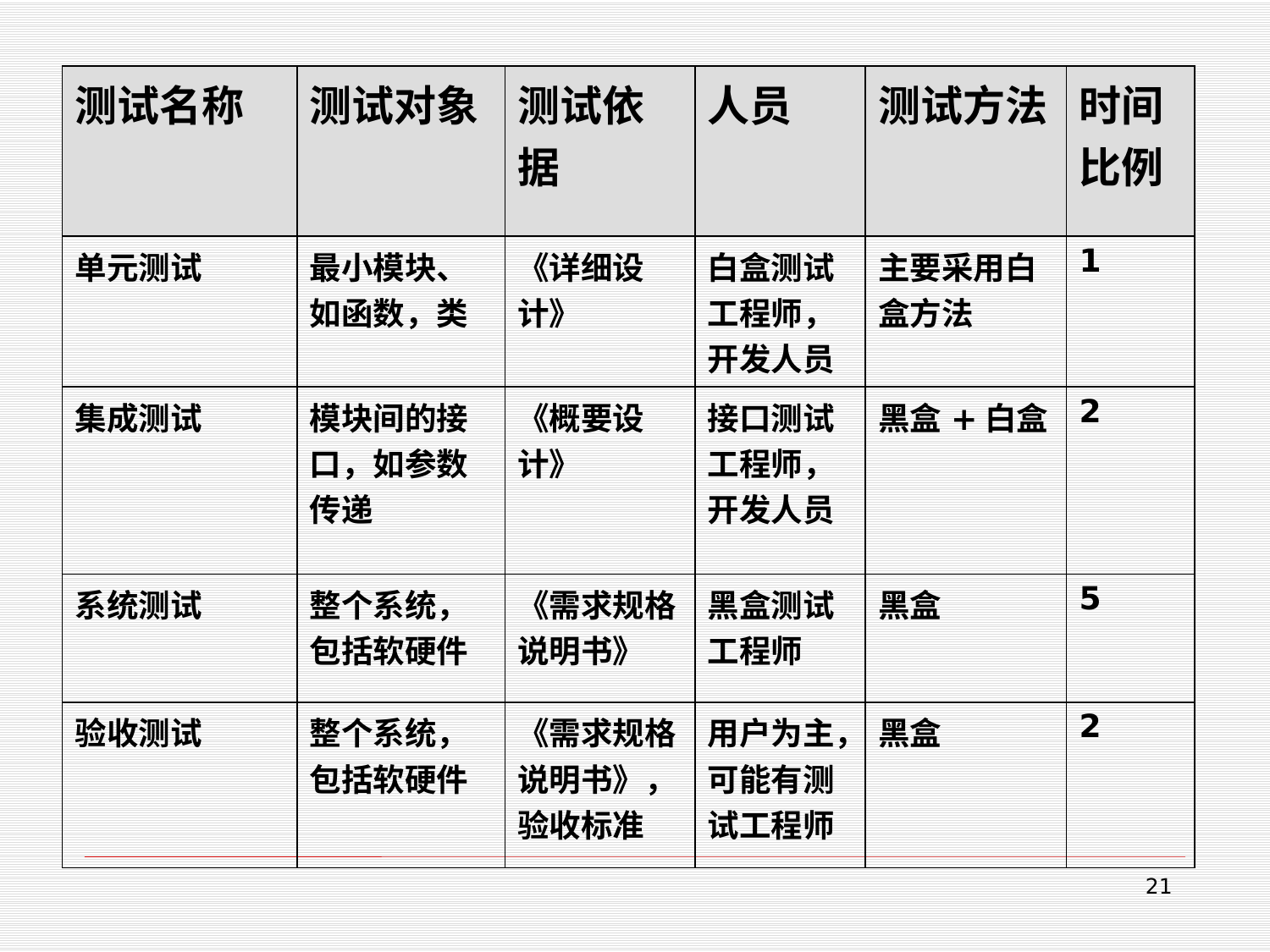

#
| 测试名称 | 测试对象 | 测试依据 | 人员 | 测试方法 | 时间比例 |
| --- | --- | --- | --- | --- | --- |
| 单元测试 | 最小模块、如函数，类 | 《详细设计》 | 白盒测试工程师，开发人员 | 主要采用白盒方法 | 1 |
| 集成测试 | 模块间的接口，如参数传递 | 《概要设计》 | 接口测试工程师，开发人员 | 黑盒+白盒 | 2 |
| 系统测试 | 整个系统，包括软硬件 | 《需求规格说明书》 | 黑盒测试工程师 | 黑盒 | 5 |
| 验收测试 | 整个系统，包括软硬件 | 《需求规格说明书》，验收标准 | 用户为主，可能有测试工程师 | 黑盒 | 2 |
21